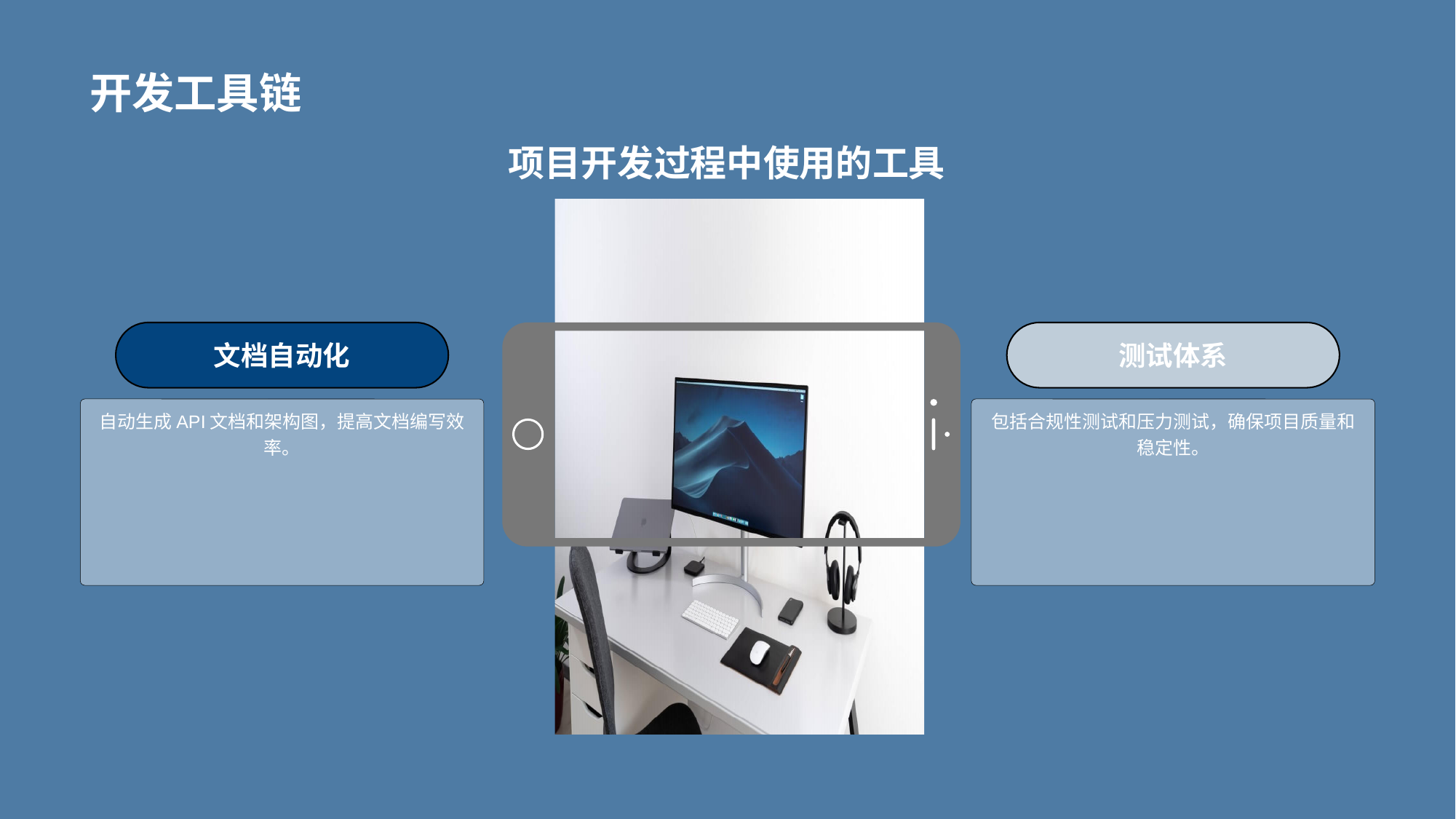

# 开发工具链
项目开发过程中使用的工具

文档自动化
自动生成API文档和架构图，提高文档编写效率。

测试体系
包括合规性测试和压力测试，确保项目质量和稳定性。